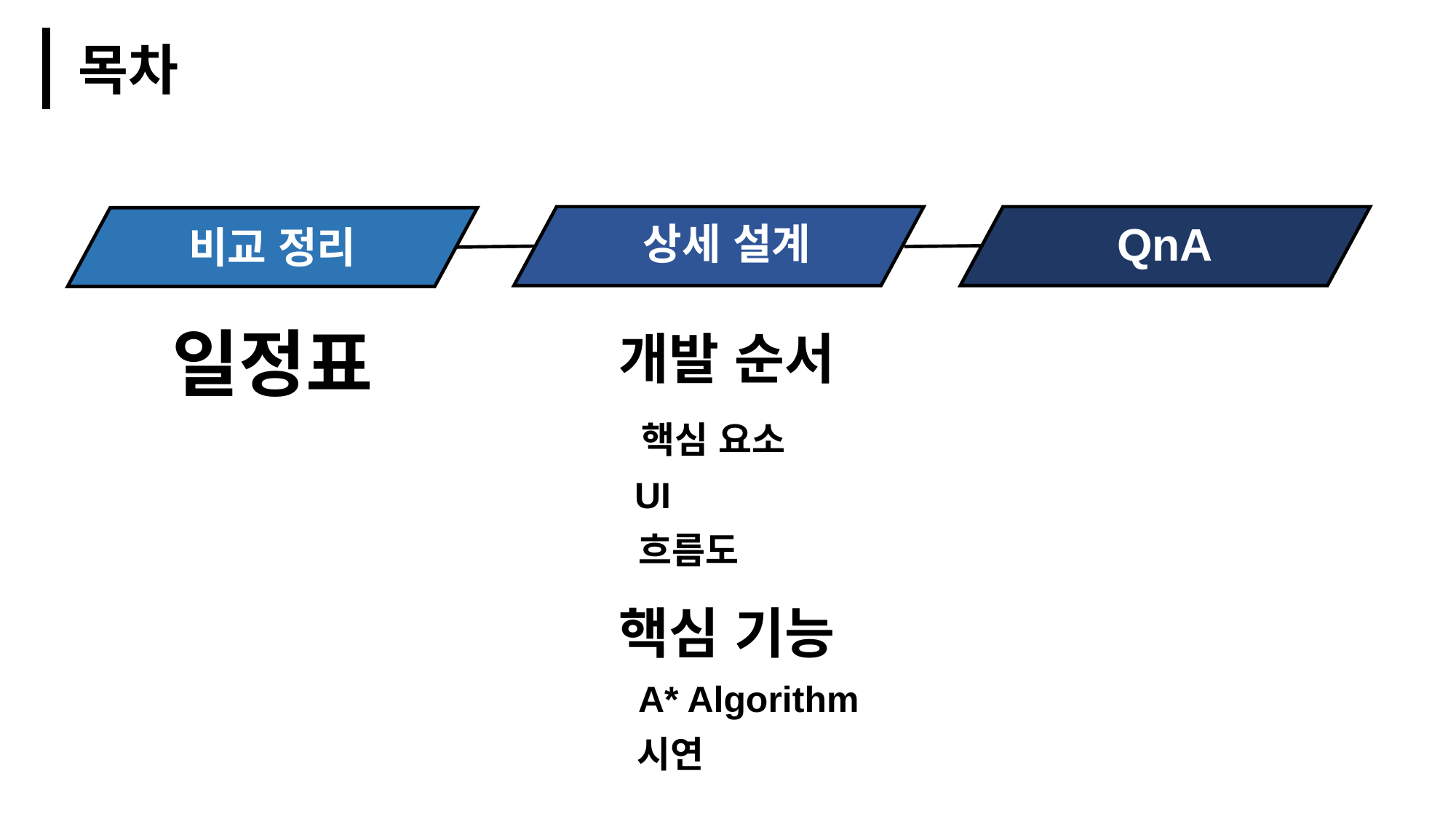

목차

QnA
상세 설계
비교 정리
일정표
개발 순서
핵심 요소
UI
흐름도
핵심 기능
A* Algorithm
시연